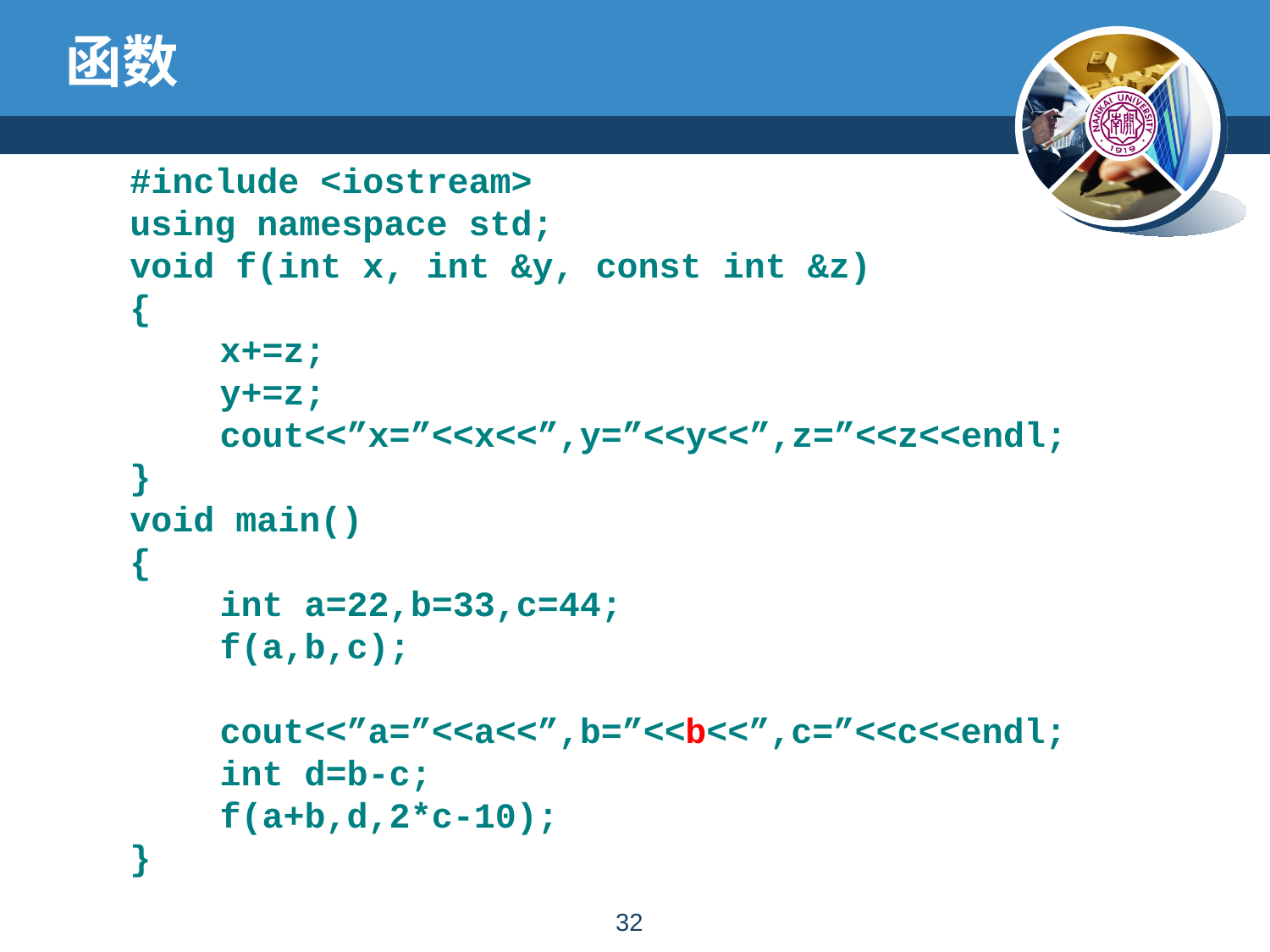

# 函数
#include <iostream>
using namespace std;
void f(int x, int &y, const int &z)
{
	x+=z;
    	y+=z;
	cout<<”x=”<<x<<”,y=”<<y<<”,z=”<<z<<endl;
}
void main()
{
	int a=22,b=33,c=44;
	f(a,b,c);

	cout<<”a=”<<a<<”,b=”<<b<<”,c=”<<c<<endl;
	int d=b-c;
	f(a+b,d,2*c-10);
}
32